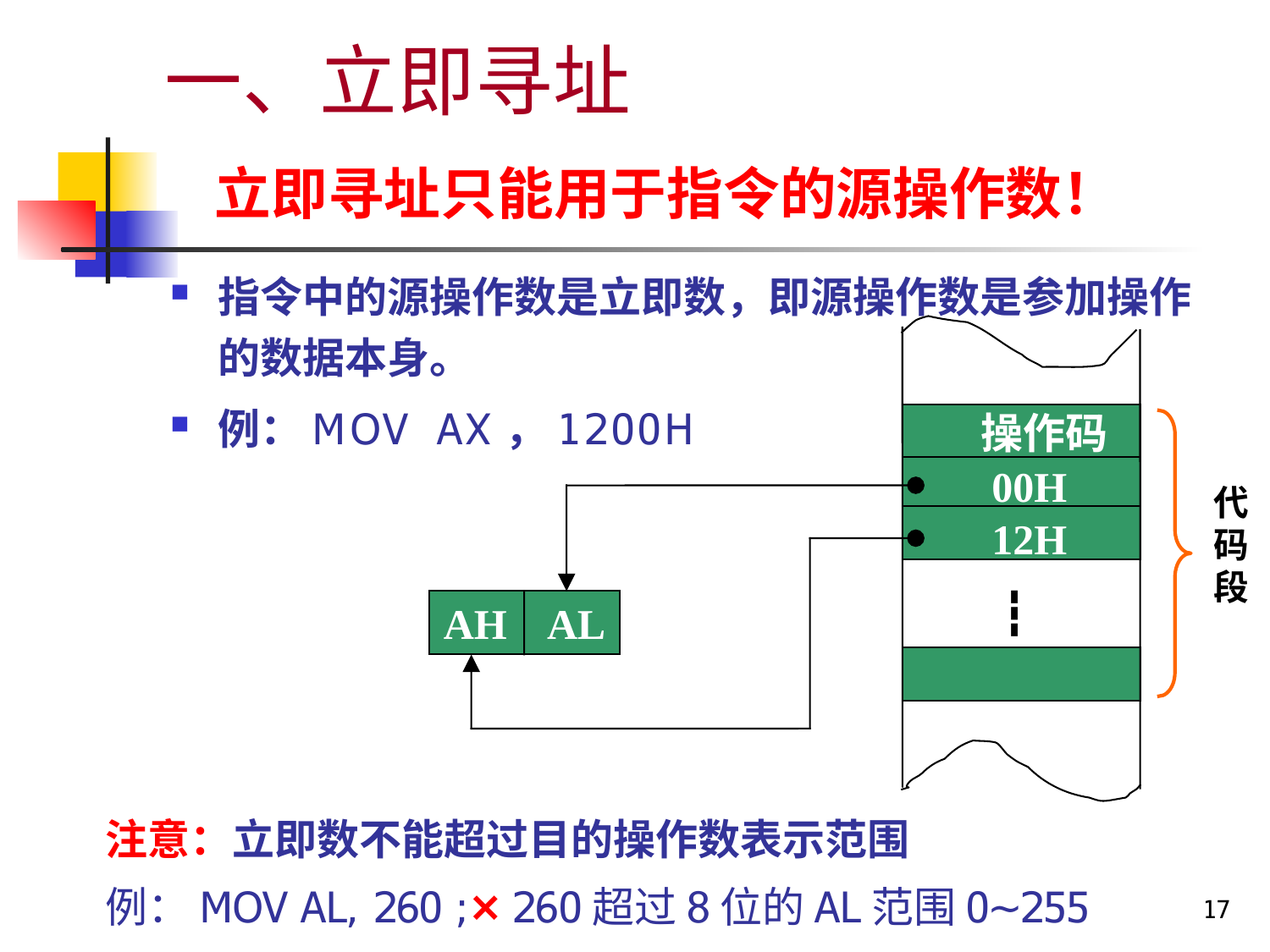

# 一、立即寻址
立即寻址只能用于指令的源操作数！
指令中的源操作数是立即数，即源操作数是参加操作的数据本身。
例：MOV  AX，1200H

操作码

00H

代码段

12H

┇

AH    AL

注意：立即数不能超过目的操作数表示范围
17
例：MOV AL, 260 ;❌ 260超过8位的AL范围0~255